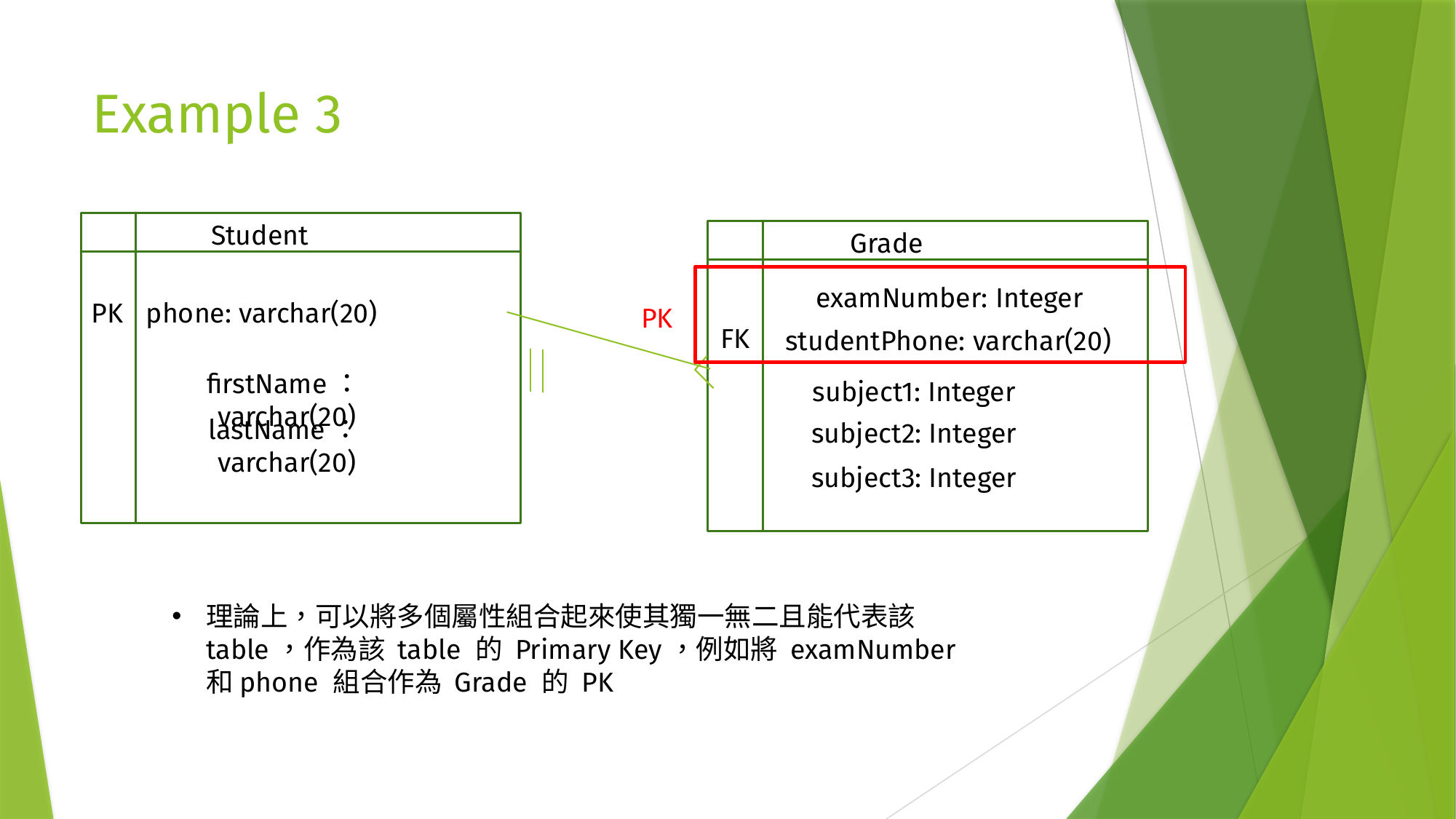

# Example 3

Student

Grade

PK

examNumber: Integer

FK
PK
phone: varchar(20)
studentPhone: varchar(20)
firstName：varchar(20)
subject1: Integer
lastName：varchar(20)
subject2: Integer
subject3: Integer
理論上，可以將多個屬性組合起來使其獨一無二且能代表該table，作為該 table 的 Primary Key，例如將 examNumber 和phone 組合作為 Grade 的 PK